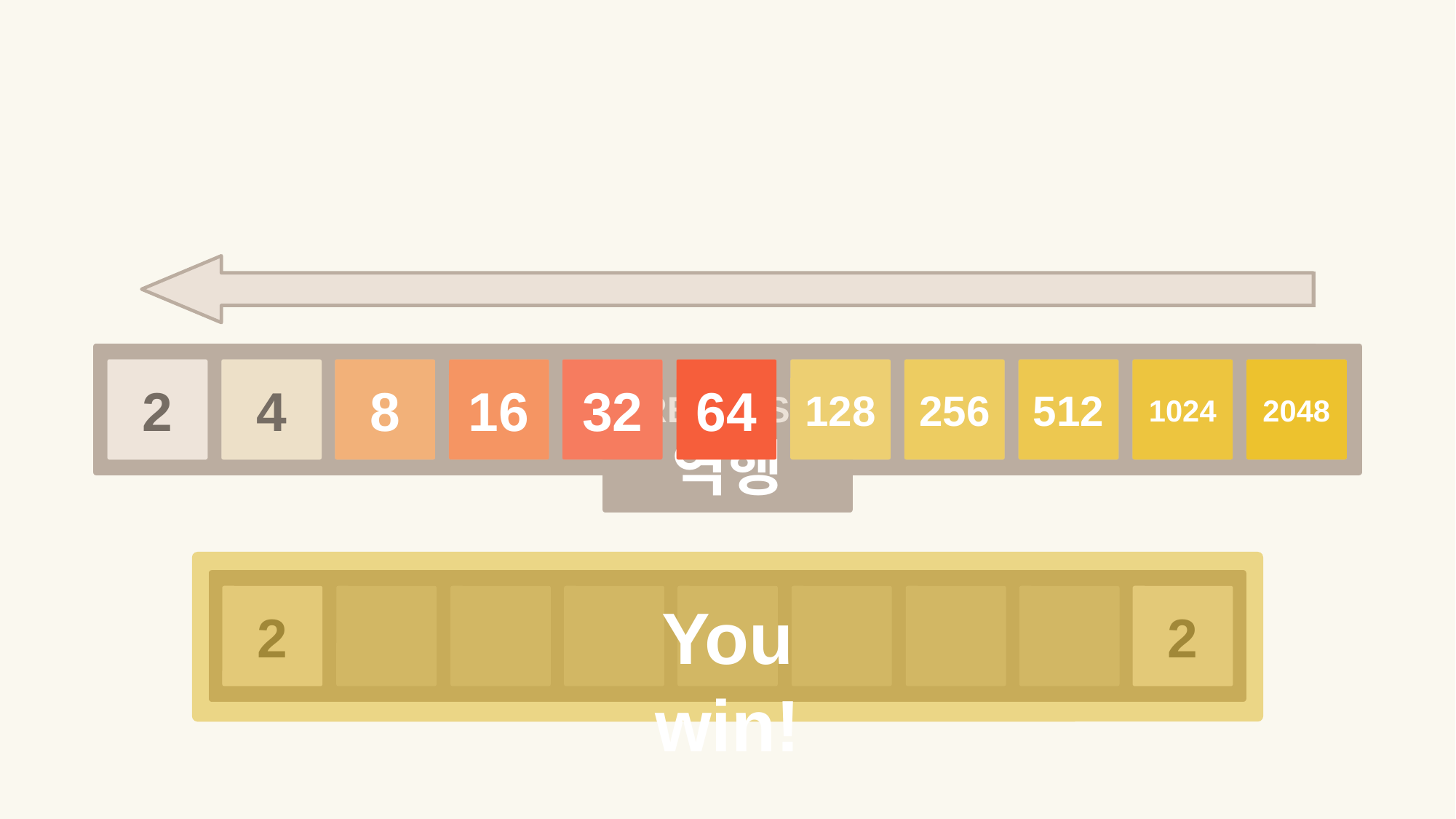

2
4
8
16
32
64
128
256
512
1024
2048

REVERSE
역행

2
2
You win!